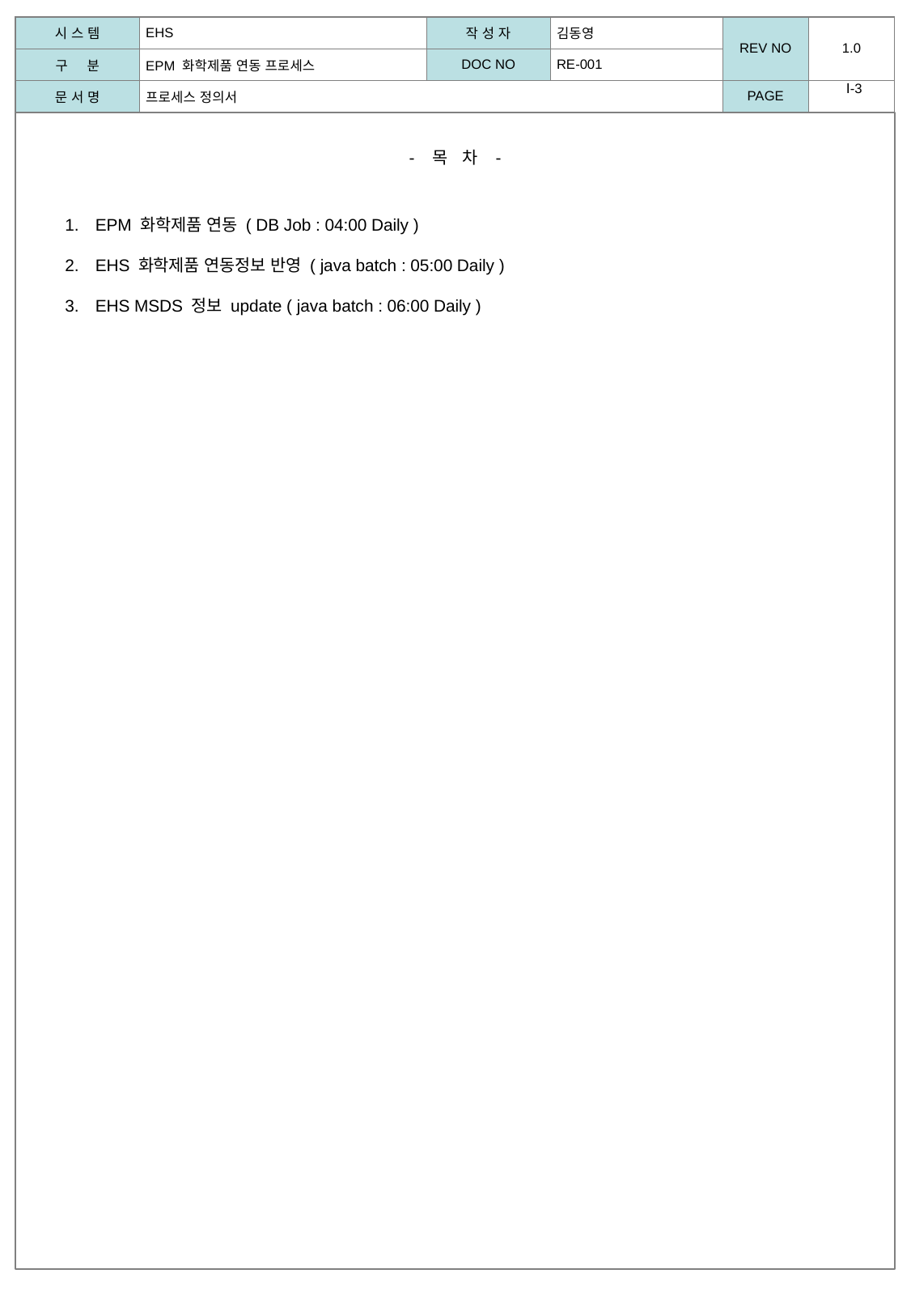

-   목   차   -
EPM 화학제품 연동 ( DB Job : 04:00 Daily )

EHS 화학제품 연동정보 반영 ( java batch : 05:00 Daily )

EHS MSDS 정보 update ( java batch : 06:00 Daily )